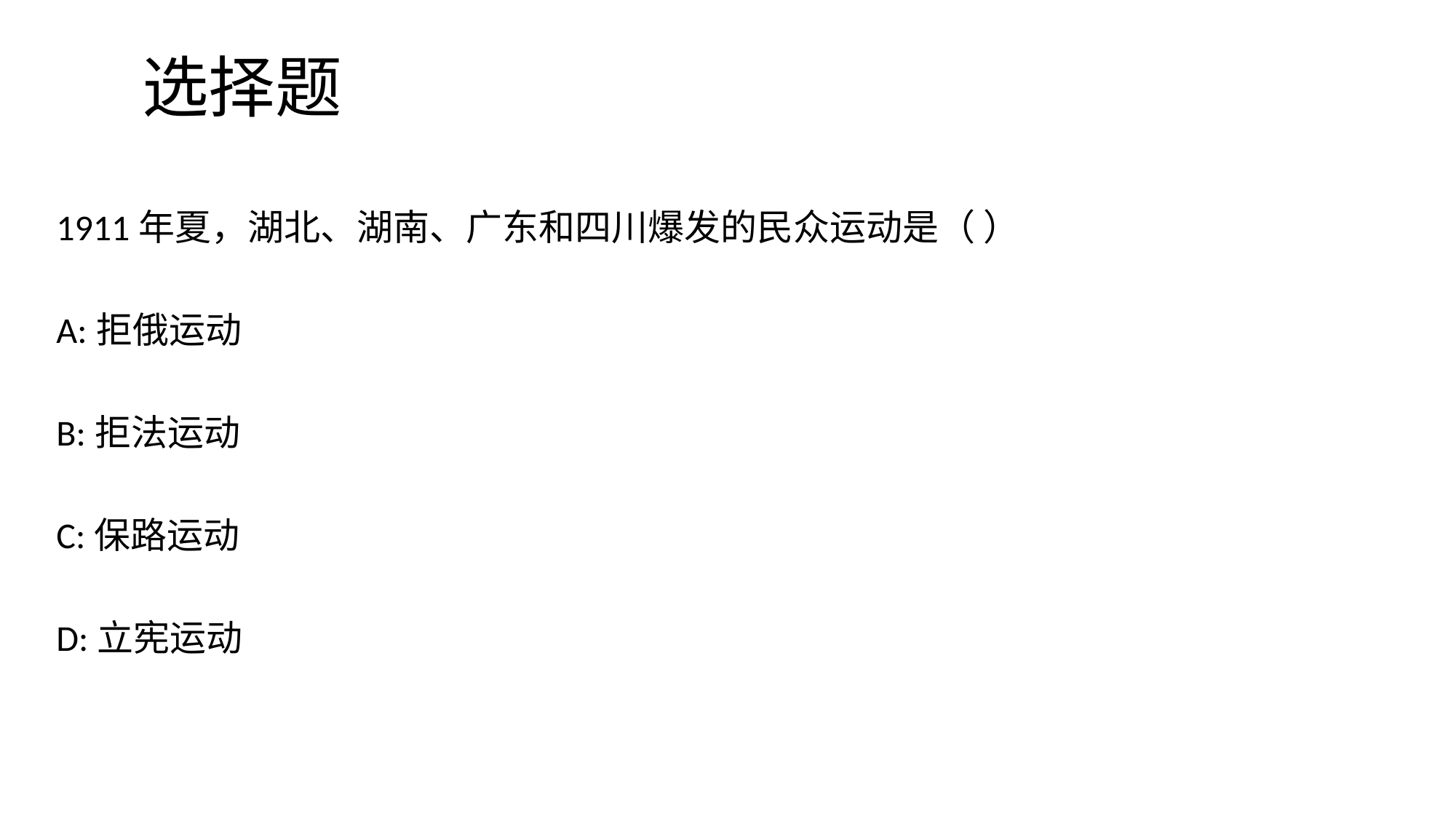

# 选择题
1911年夏，湖北、湖南、广东和四川爆发的民众运动是（ ）
A:拒俄运动
B:拒法运动
C:保路运动
D:立宪运动